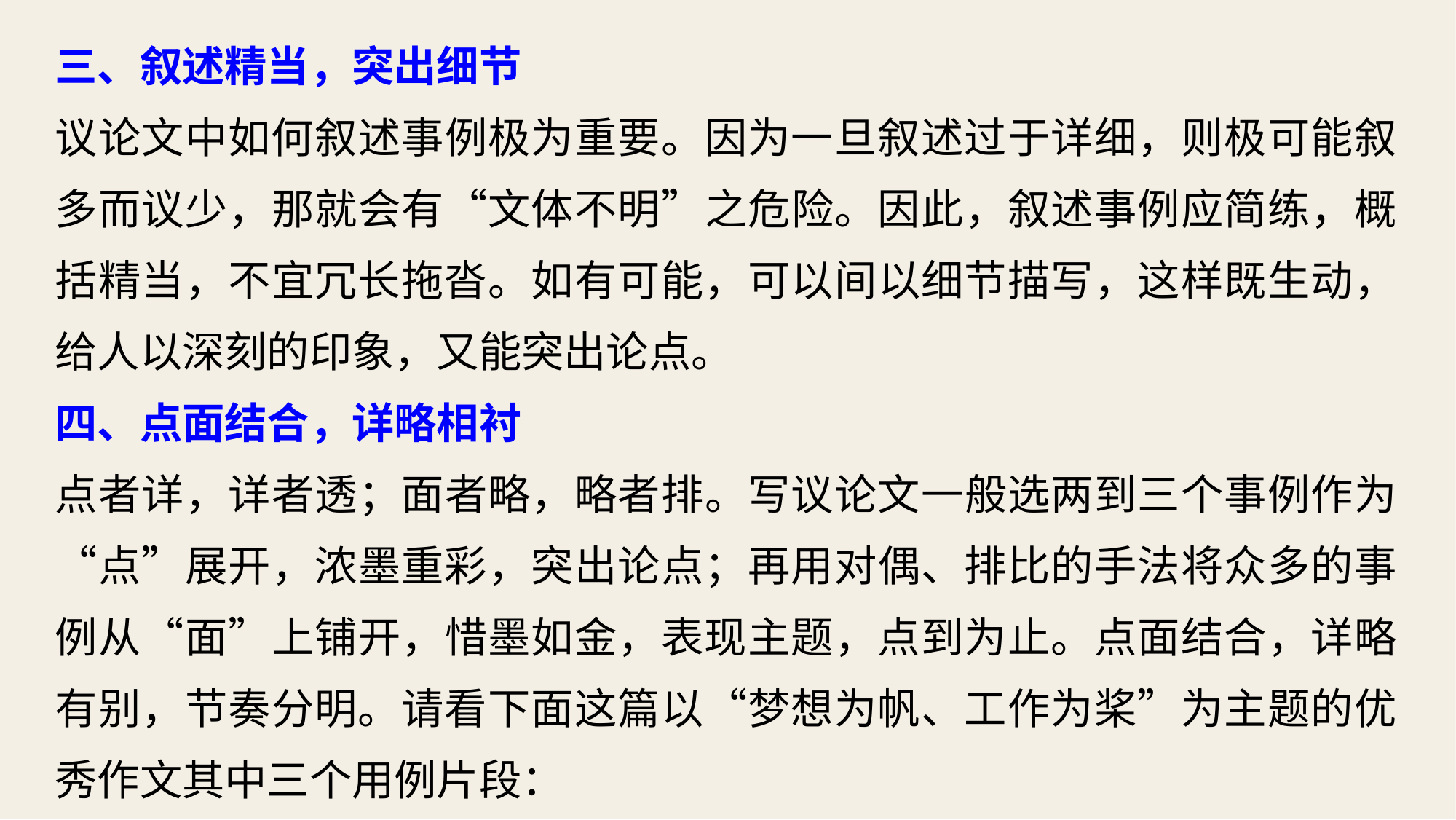

三、叙述精当，突出细节
议论文中如何叙述事例极为重要。因为一旦叙述过于详细，则极可能叙多而议少，那就会有“文体不明”之危险。因此，叙述事例应简练，概括精当，不宜冗长拖沓。如有可能，可以间以细节描写，这样既生动，给人以深刻的印象，又能突出论点。
四、点面结合，详略相衬
点者详，详者透；面者略，略者排。写议论文一般选两到三个事例作为“点”展开，浓墨重彩，突出论点；再用对偶、排比的手法将众多的事例从“面”上铺开，惜墨如金，表现主题，点到为止。点面结合，详略有别，节奏分明。请看下面这篇以“梦想为帆、工作为桨”为主题的优秀作文其中三个用例片段：